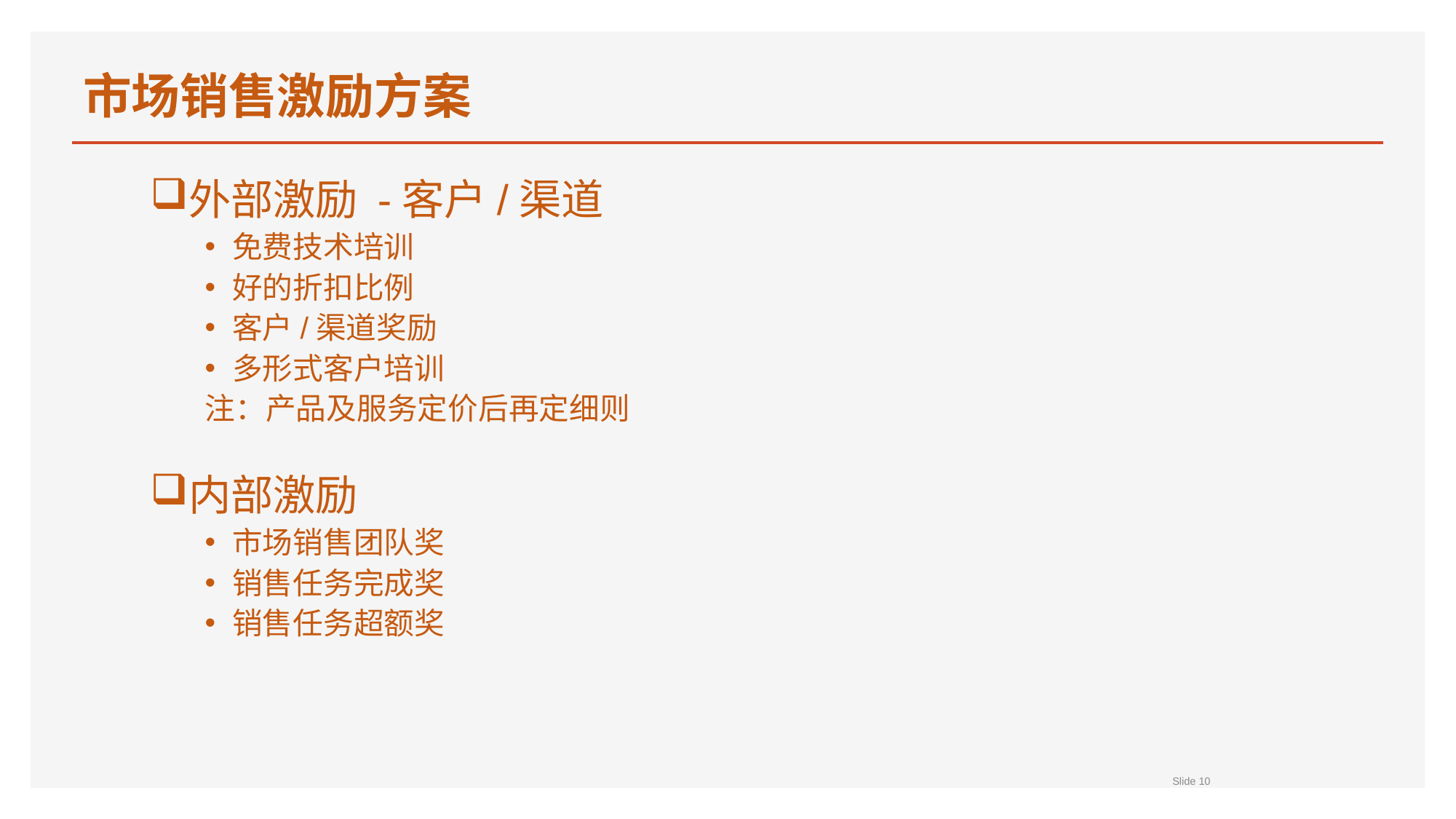

# 市场销售激励方案
外部激励 -客户/渠道
免费技术培训
好的折扣比例
客户/渠道奖励
多形式客户培训
注：产品及服务定价后再定细则

内部激励
市场销售团队奖
销售任务完成奖
销售任务超额奖

Slide 10